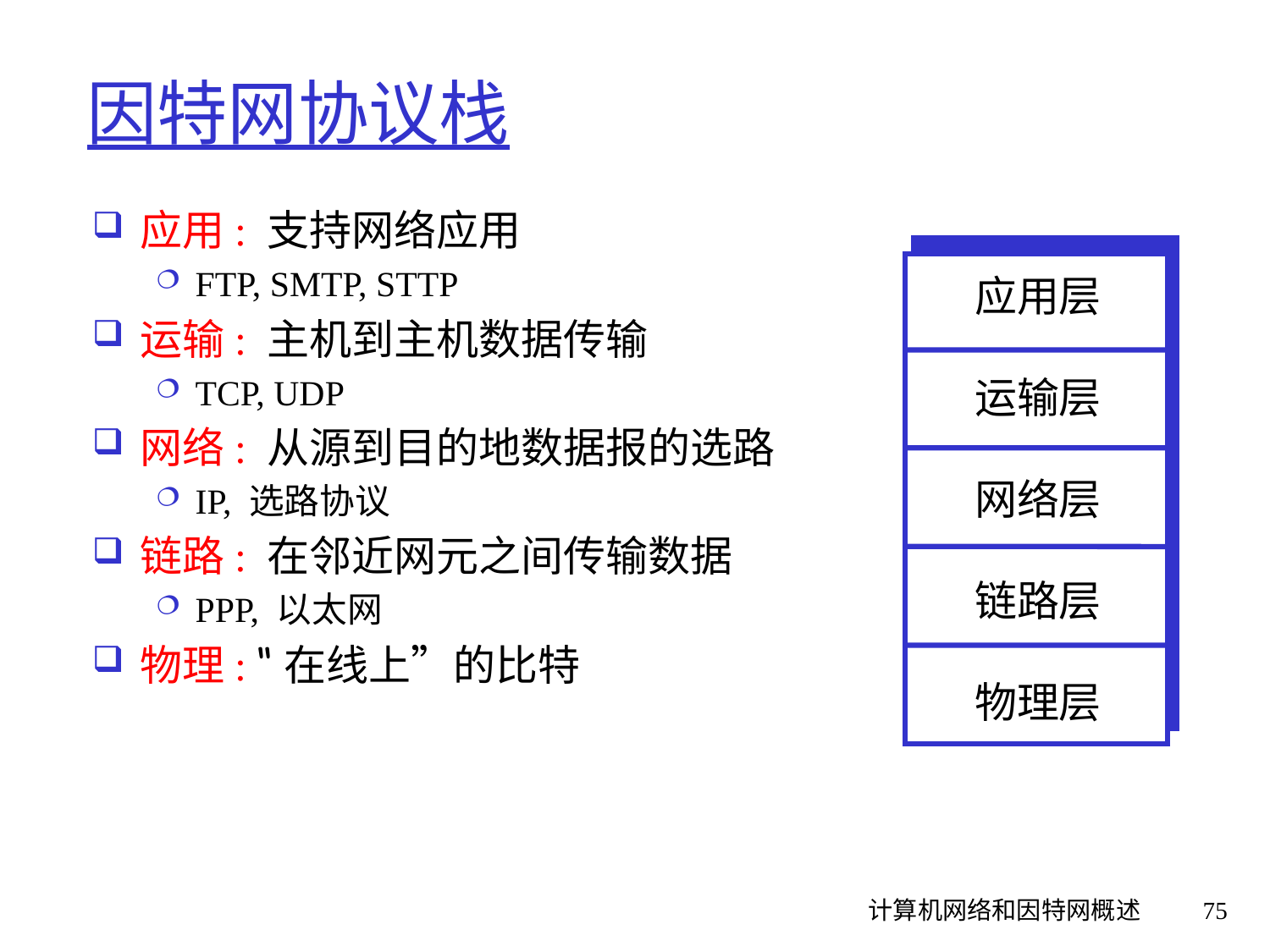

# 因特网协议栈
应用: 支持网络应用
FTP, SMTP, STTP
运输: 主机到主机数据传输
TCP, UDP
网络: 从源到目的地数据报的选路
IP, 选路协议
链路: 在邻近网元之间传输数据
PPP, 以太网
物理: “在线上”的比特

应用层

运输层

网络层

链路层

物理层

计算机网络和因特网概述
75